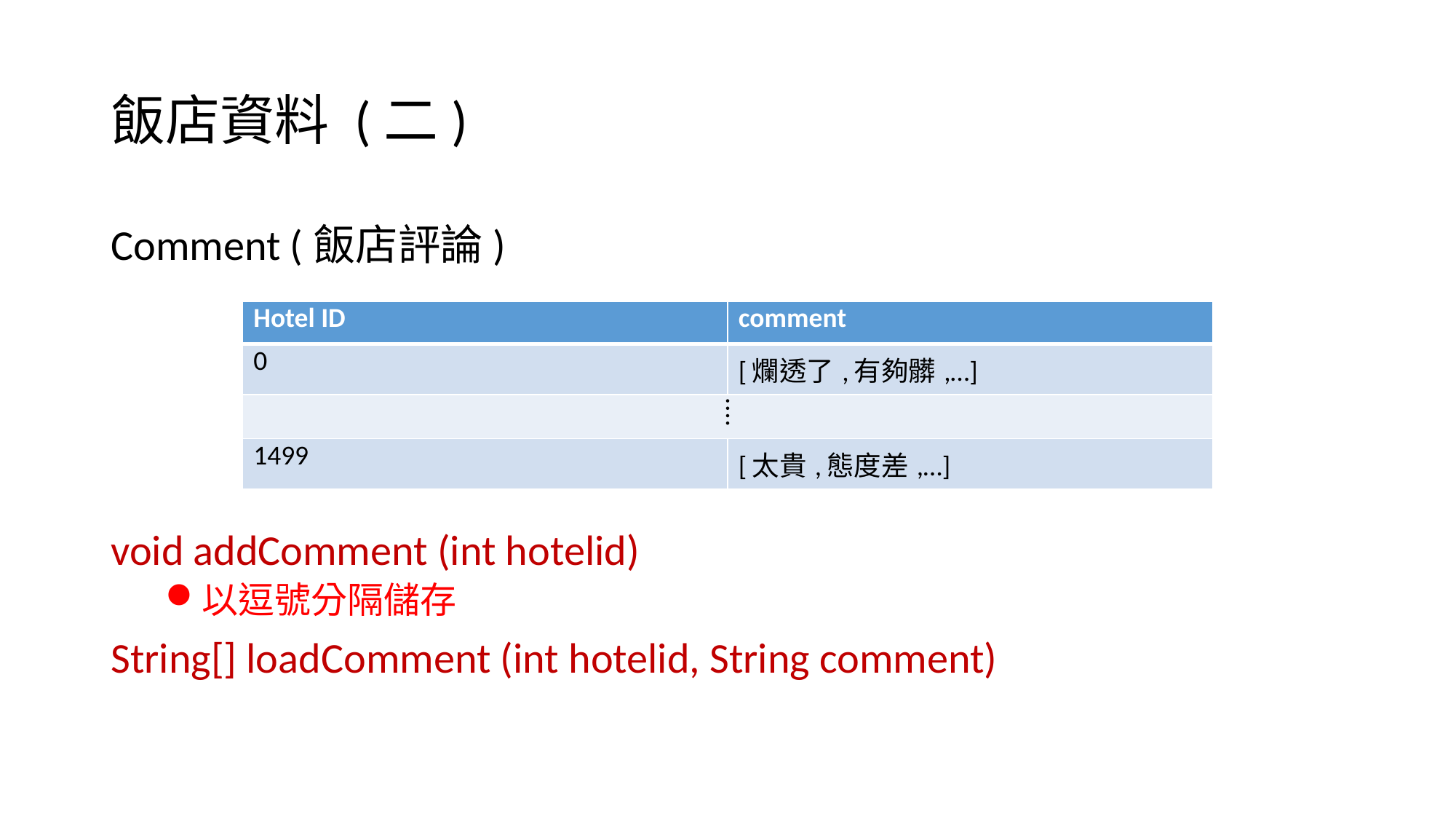

# 飯店資料 (二)
Comment (飯店評論)

void addComment (int hotelid)
以逗號分隔儲存
String[] loadComment (int hotelid, String comment)

| Hotel ID | comment |
| --- | --- |
| 0 | [爛透了,有夠髒,…] |
| ⁞ |  |
| 1499 | [太貴,態度差,…] |